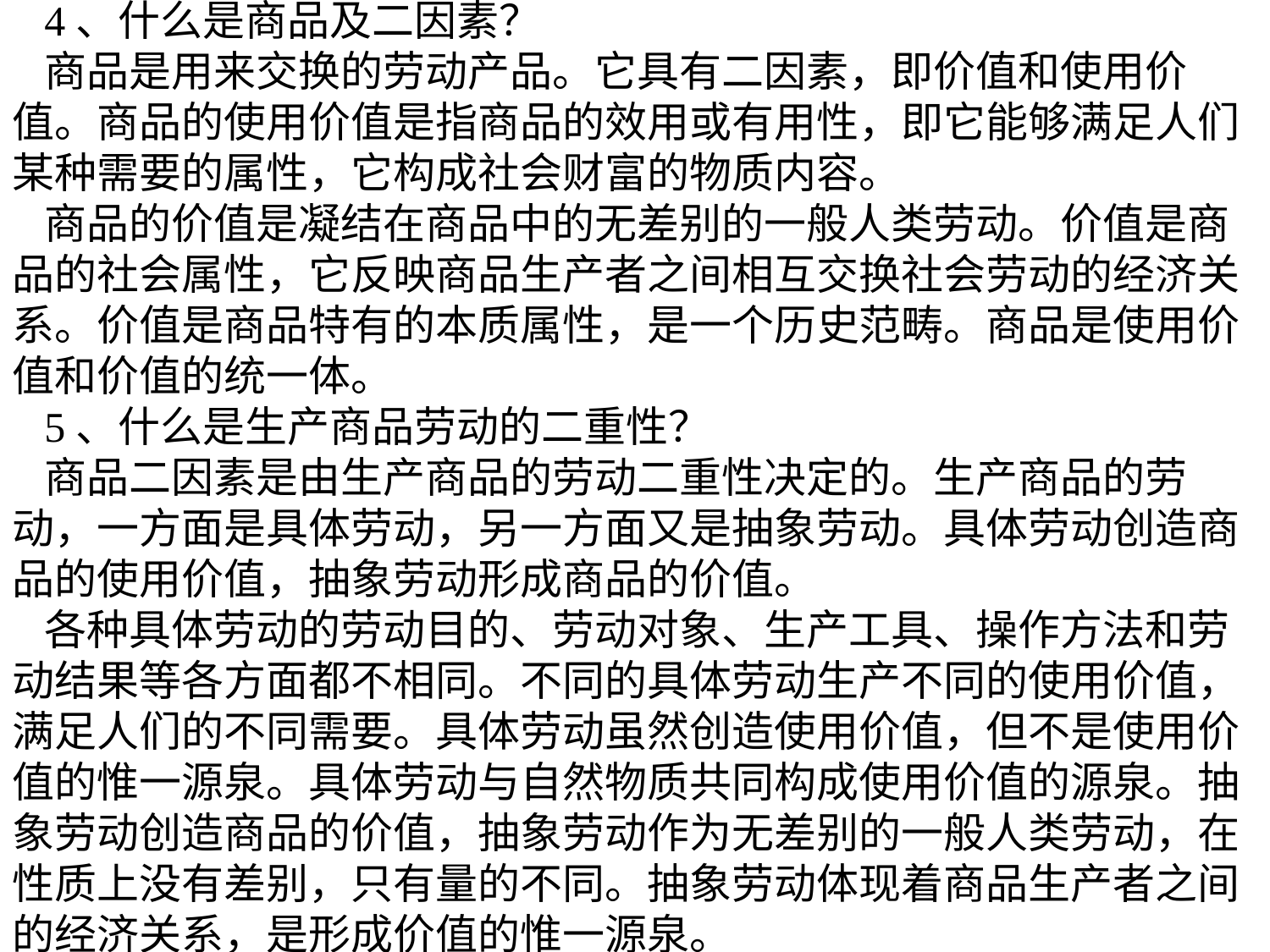

4、什么是商品及二因素？
商品是用来交换的劳动产品。它具有二因素，即价值和使用价值。商品的使用价值是指商品的效用或有用性，即它能够满足人们某种需要的属性，它构成社会财富的物质内容。
商品的价值是凝结在商品中的无差别的一般人类劳动。价值是商品的社会属性，它反映商品生产者之间相互交换社会劳动的经济关系。价值是商品特有的本质属性，是一个历史范畴。商品是使用价值和价值的统一体。
5、什么是生产商品劳动的二重性？
商品二因素是由生产商品的劳动二重性决定的。生产商品的劳动，一方面是具体劳动，另一方面又是抽象劳动。具体劳动创造商品的使用价值，抽象劳动形成商品的价值。
各种具体劳动的劳动目的、劳动对象、生产工具、操作方法和劳动结果等各方面都不相同。不同的具体劳动生产不同的使用价值，满足人们的不同需要。具体劳动虽然创造使用价值，但不是使用价值的惟一源泉。具体劳动与自然物质共同构成使用价值的源泉。抽象劳动创造商品的价值，抽象劳动作为无差别的一般人类劳动，在性质上没有差别，只有量的不同。抽象劳动体现着商品生产者之间的经济关系，是形成价值的惟一源泉。